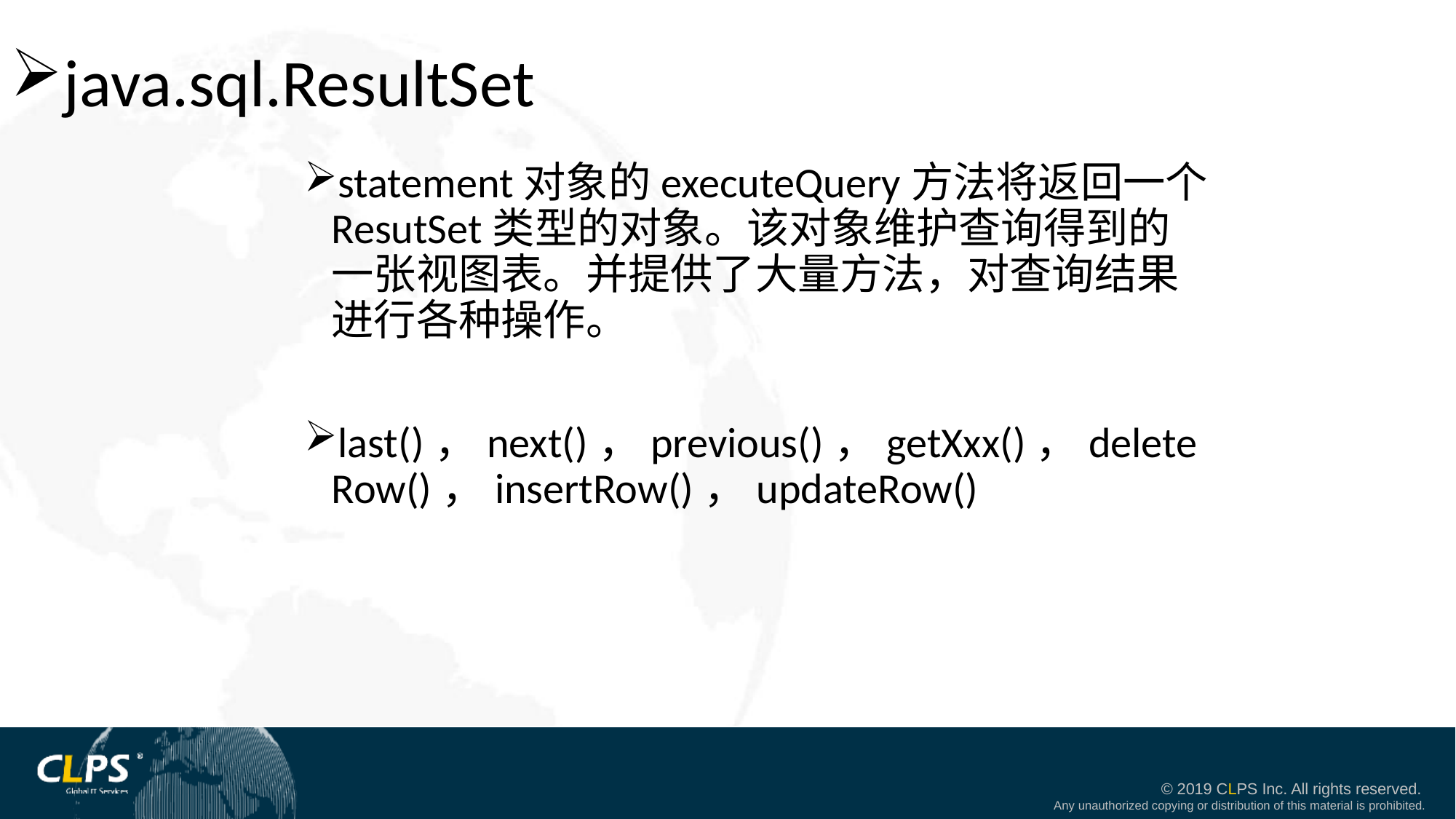

java.sql.ResultSet
statement对象的executeQuery方法将返回一个ResutSet类型的对象。该对象维护查询得到的一张视图表。并提供了大量方法，对查询结果进行各种操作。

last()，next()，previous()，getXxx()，deleteRow()，insertRow()，updateRow()